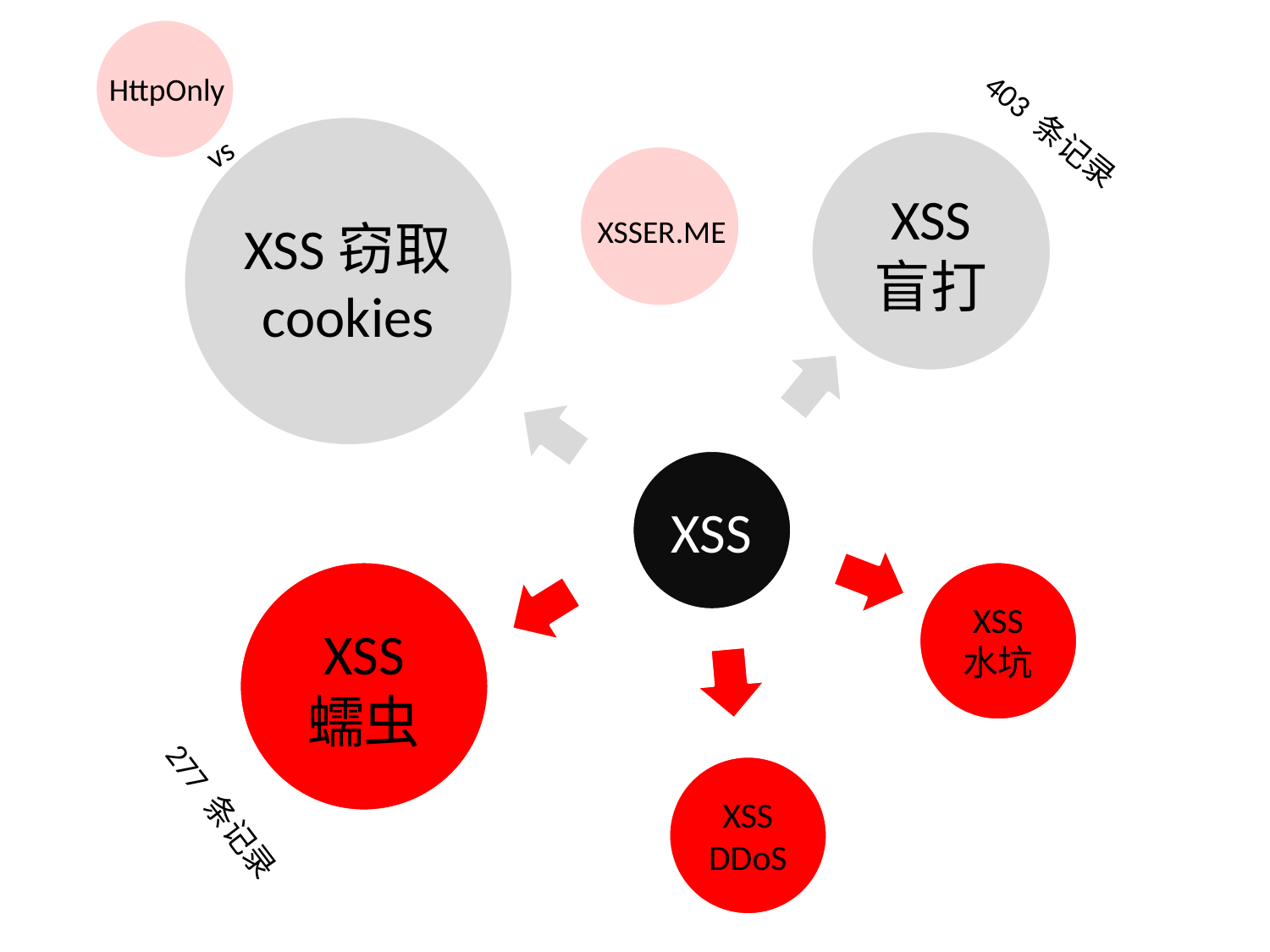

HttpOnly
403 条记录
XSS窃取cookies
vs
XSS
盲打

XSSER.ME

XSS

XSS
蠕虫
XSS
水坑

XSS
DDoS
277 条记录